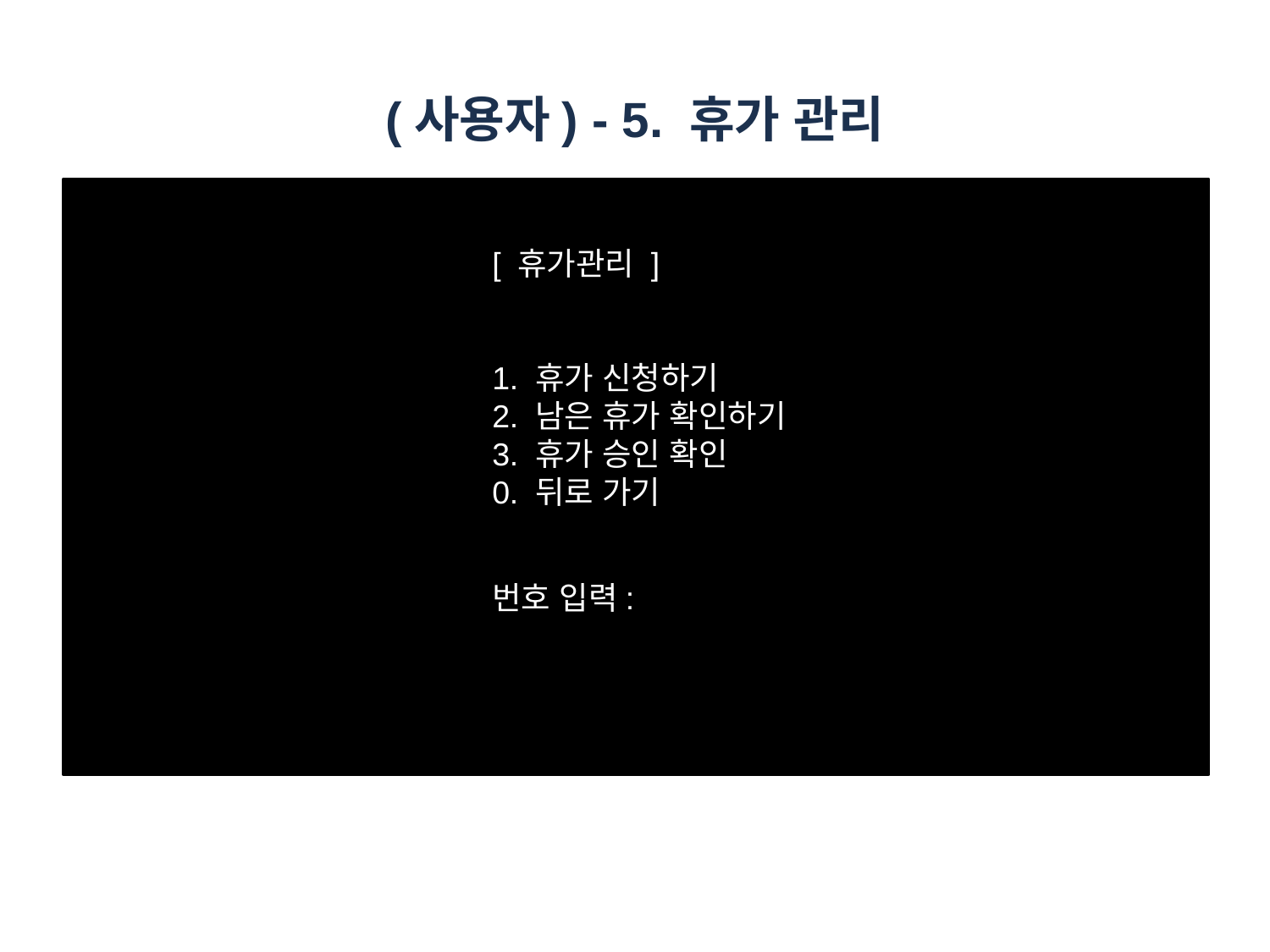

# (사용자) - 5. 휴가 관리

[ 휴가관리 ]

1. 휴가 신청하기
2. 남은 휴가 확인하기
3. 휴가 승인 확인
0. 뒤로 가기

번호 입력: